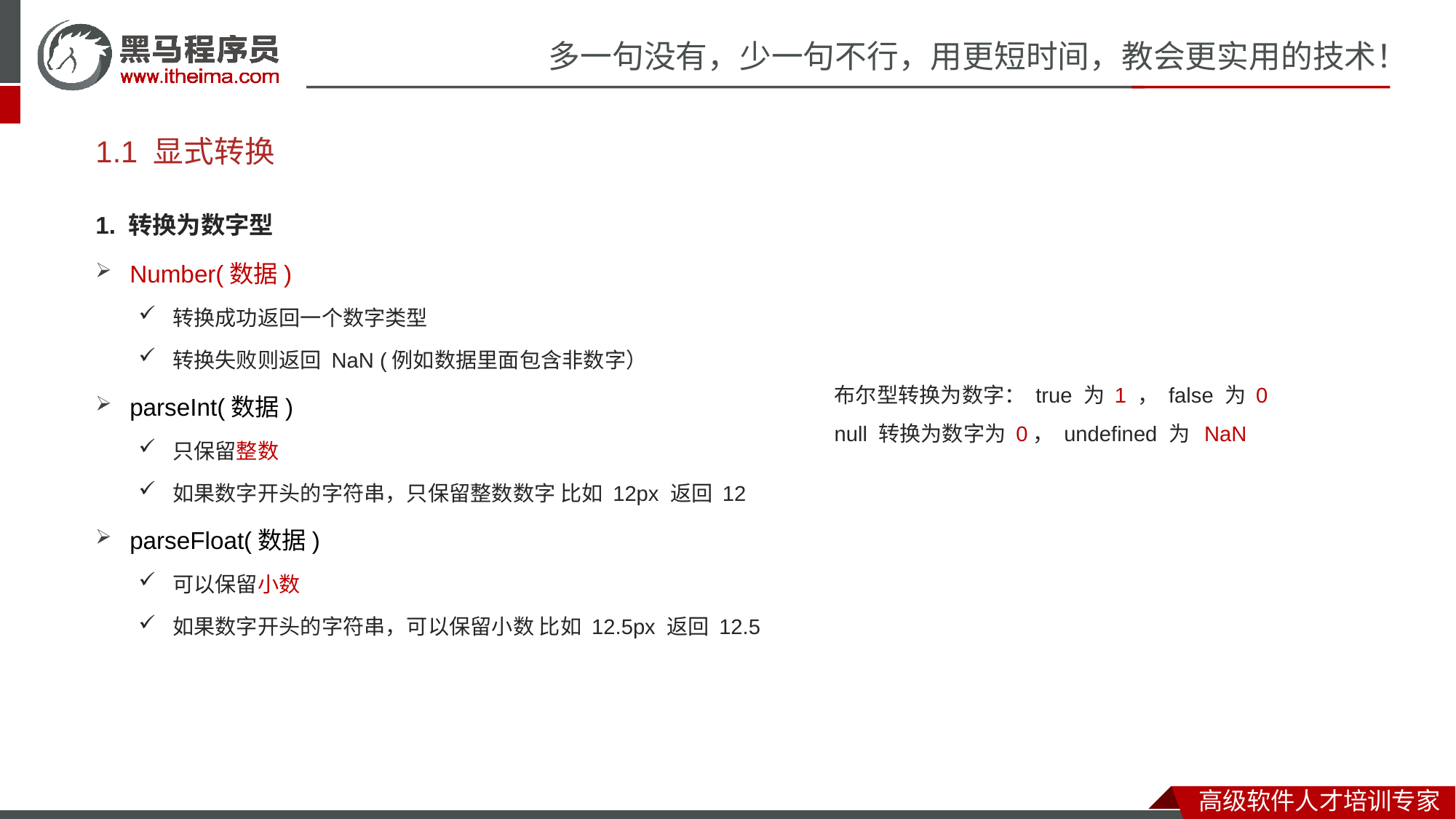

# 1.1 显式转换
1. 转换为数字型
Number(数据)
转换成功返回一个数字类型
转换失败则返回 NaN (例如数据里面包含非数字）
parseInt(数据)
只保留整数
如果数字开头的字符串，只保留整数数字 比如 12px 返回 12
parseFloat(数据)
可以保留小数
如果数字开头的字符串，可以保留小数 比如 12.5px 返回 12.5

布尔型转换为数字： true 为 1 ， false 为 0
null 转换为数字为 0， undefined 为  NaN